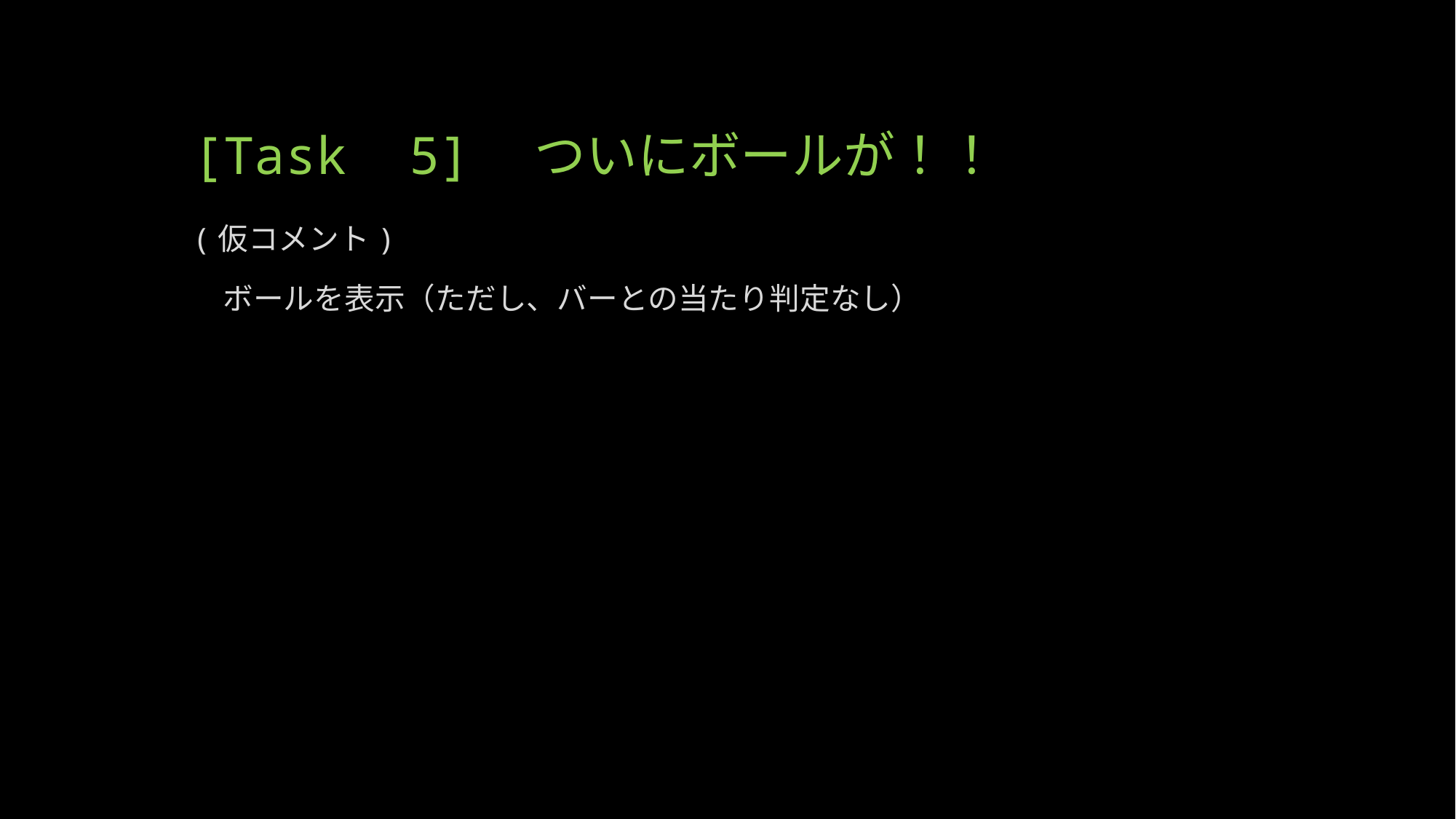

# [Task  5]　ついにボールが！！
(仮コメント)
　ボールを表示（ただし、バーとの当たり判定なし）